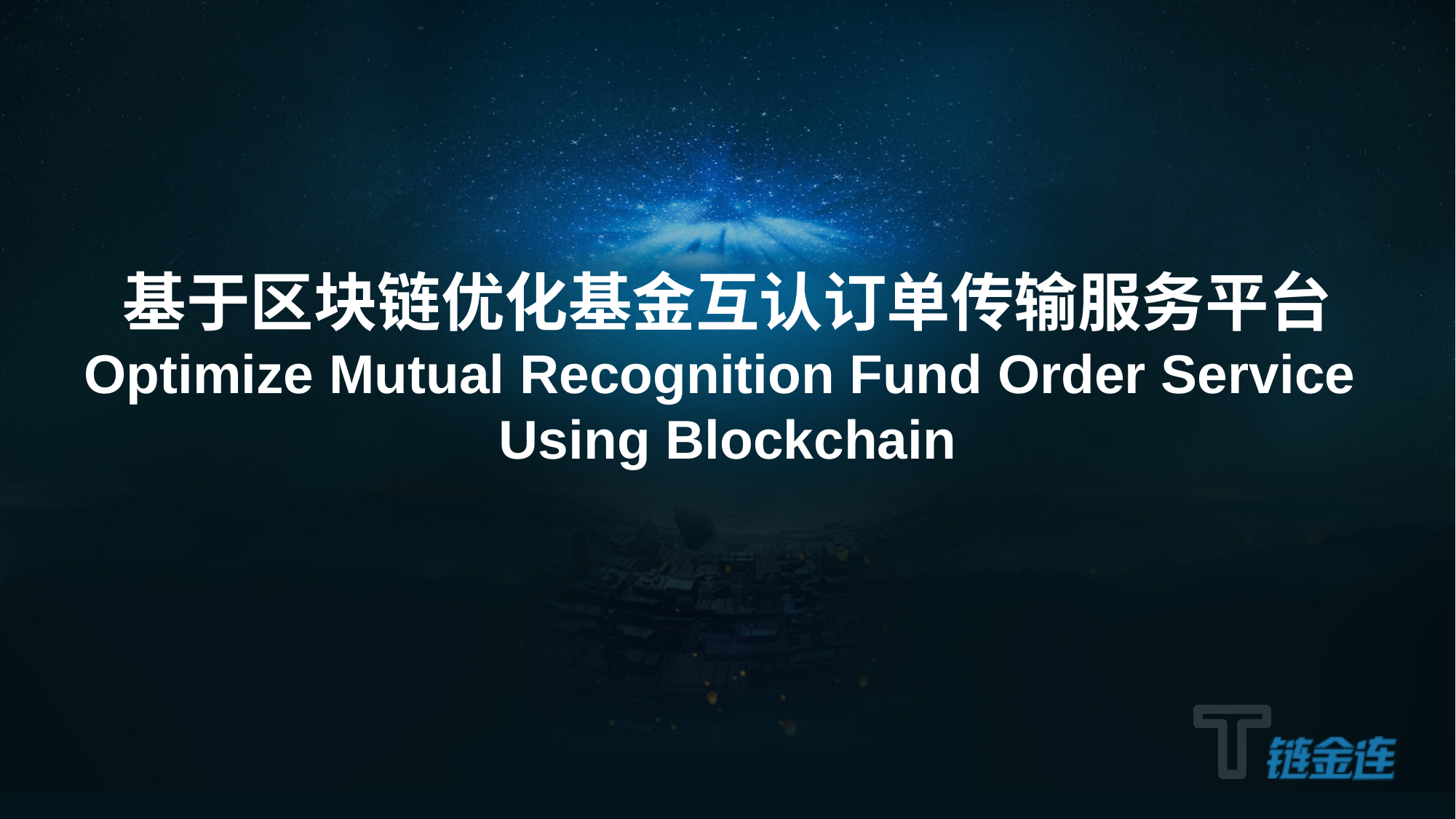

基于区块链优化基金互认订单传输服务平台
Optimize Mutual Recognition Fund Order Service
Using Blockchain